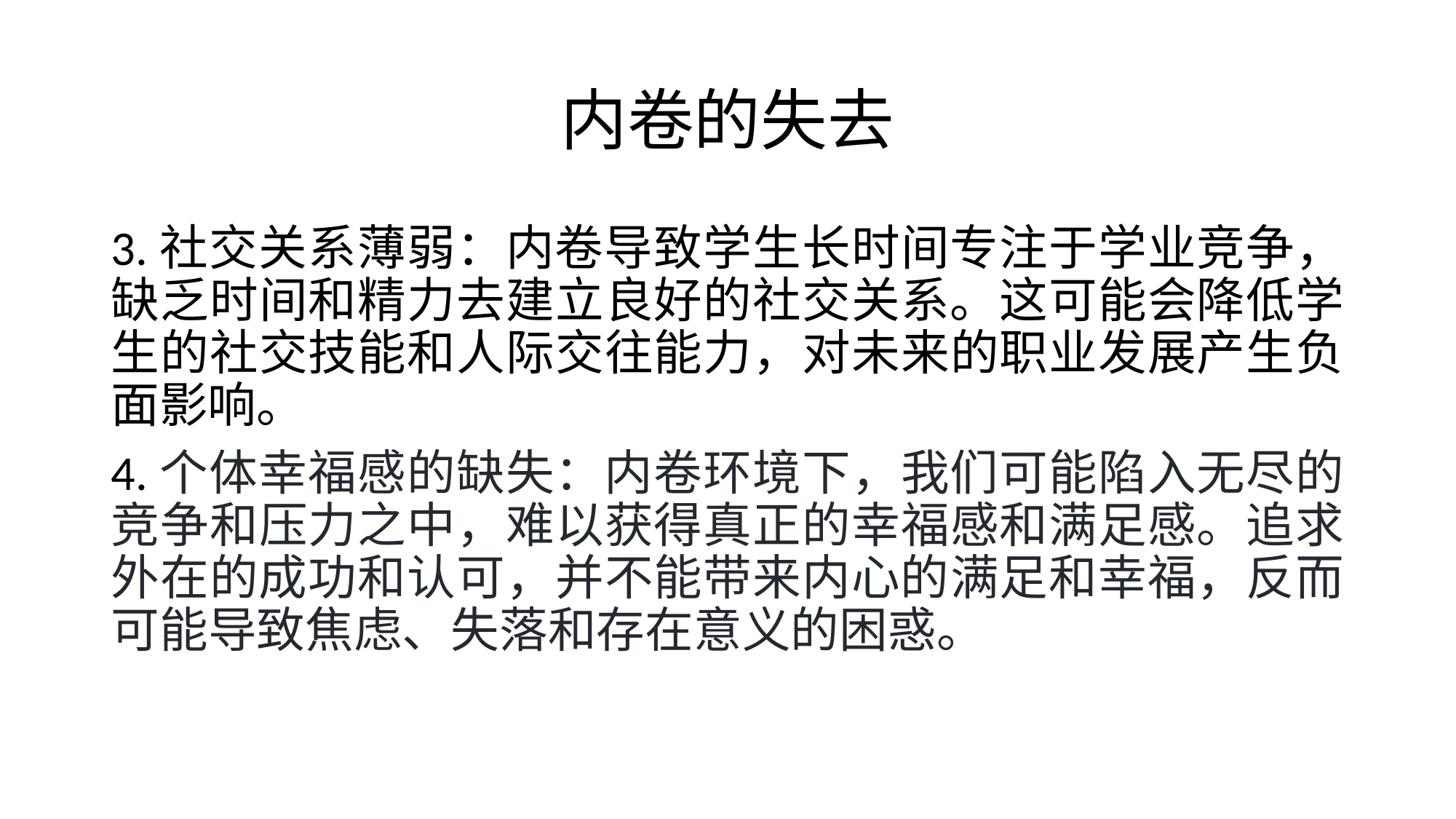

# 内卷的失去
3.社交关系薄弱：内卷导致学生长时间专注于学业竞争，缺乏时间和精力去建立良好的社交关系。这可能会降低学生的社交技能和人际交往能力，对未来的职业发展产生负面影响。
4.个体幸福感的缺失：内卷环境下，我们可能陷入无尽的竞争和压力之中，难以获得真正的幸福感和满足感。追求外在的成功和认可，并不能带来内心的满足和幸福，反而可能导致焦虑、失落和存在意义的困惑。